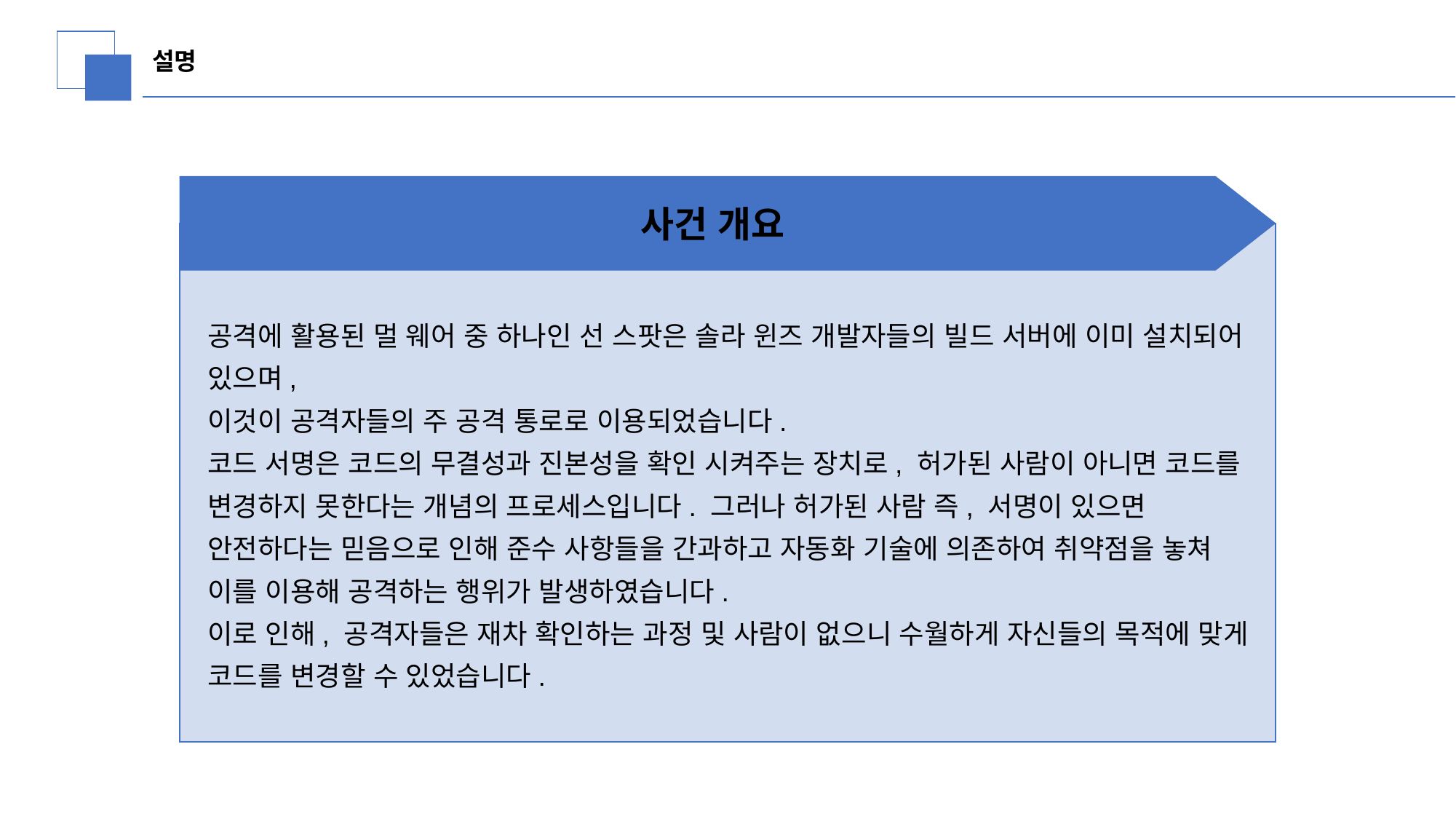

延迟符
# 설명
사건 개요

공격에 활용된 멀 웨어 중 하나인 선 스팟은 솔라 윈즈 개발자들의 빌드 서버에 이미 설치되어 있으며,
이것이 공격자들의 주 공격 통로로 이용되었습니다.
코드 서명은 코드의 무결성과 진본성을 확인 시켜주는 장치로, 허가된 사람이 아니면 코드를 변경하지 못한다는 개념의 프로세스입니다. 그러나 허가된 사람 즉, 서명이 있으면 안전하다는 믿음으로 인해 준수 사항들을 간과하고 자동화 기술에 의존하여 취약점을 놓쳐 이를 이용해 공격하는 행위가 발생하였습니다.
이로 인해, 공격자들은 재차 확인하는 과정 및 사람이 없으니 수월하게 자신들의 목적에 맞게 코드를 변경할 수 있었습니다.